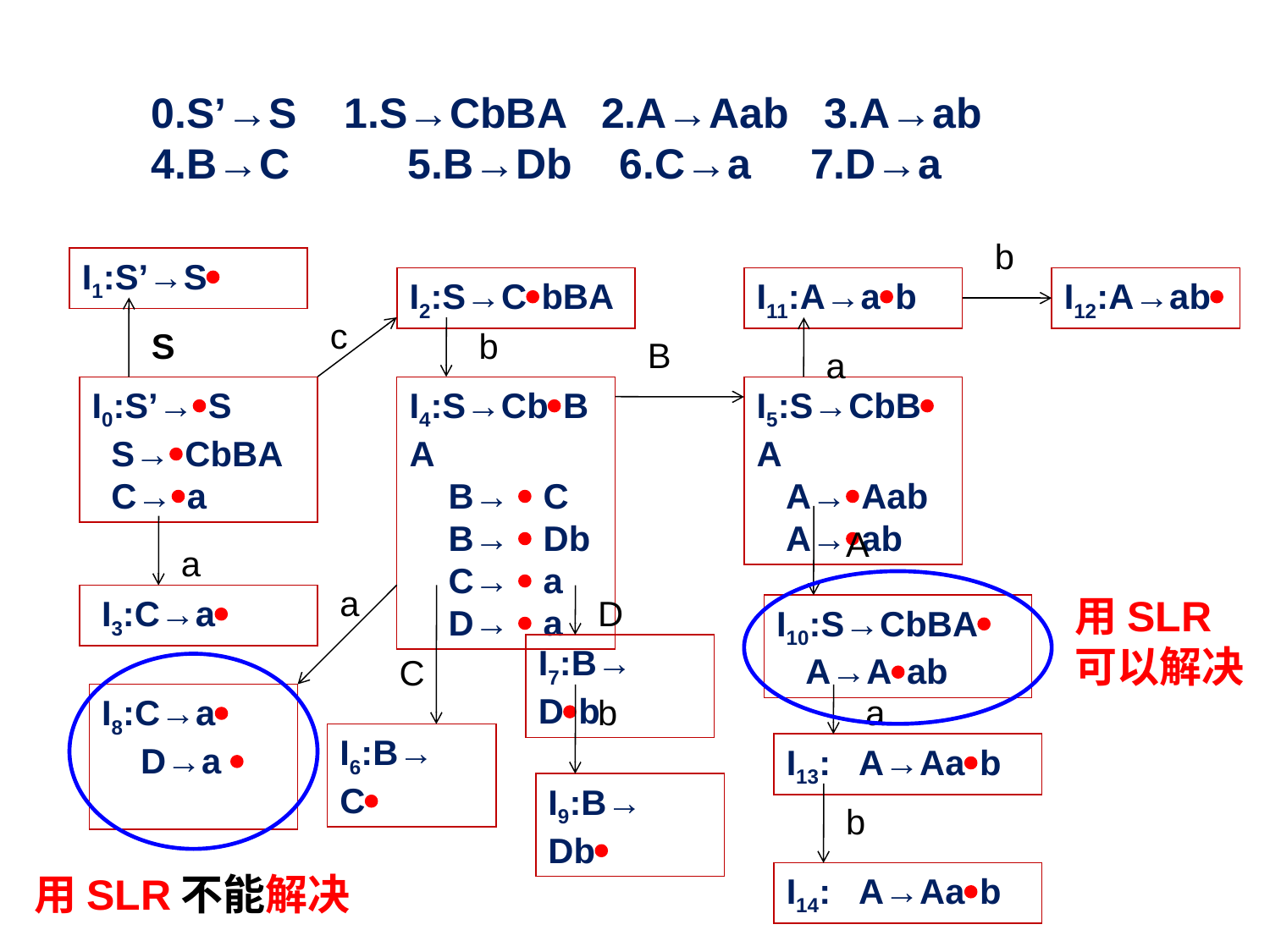

0.S’→S    1.S→CbBA   2.A→Aab   3.A→ab  4.B→C          5.B→Db    6.C→a     7.D→a
b
I1:S’→S•
I2:S→C•bBA
I11:A→a•b
I12:A→ab•
c
S
b
B
a
I0:S’→•S
  S→•CbBA
  C→•a
I4:S→Cb•BA
    B→ • C
    B→ • Db
    C→ • a
    D→ • a
I5:S→CbB•A
   A→•Aab
   A→•ab
A
a

a
用SLR
可以解决
 I3:C→a•
D
I10:S→CbBA•
   A→A•ab
I7:B→ D•b
C

I8:C→a•
    D→a •

b
a
I6:B→ C•
I13:   A→Aa•b
I9:B→ Db•
b
用SLR不能解决
I14:   A→Aa•b